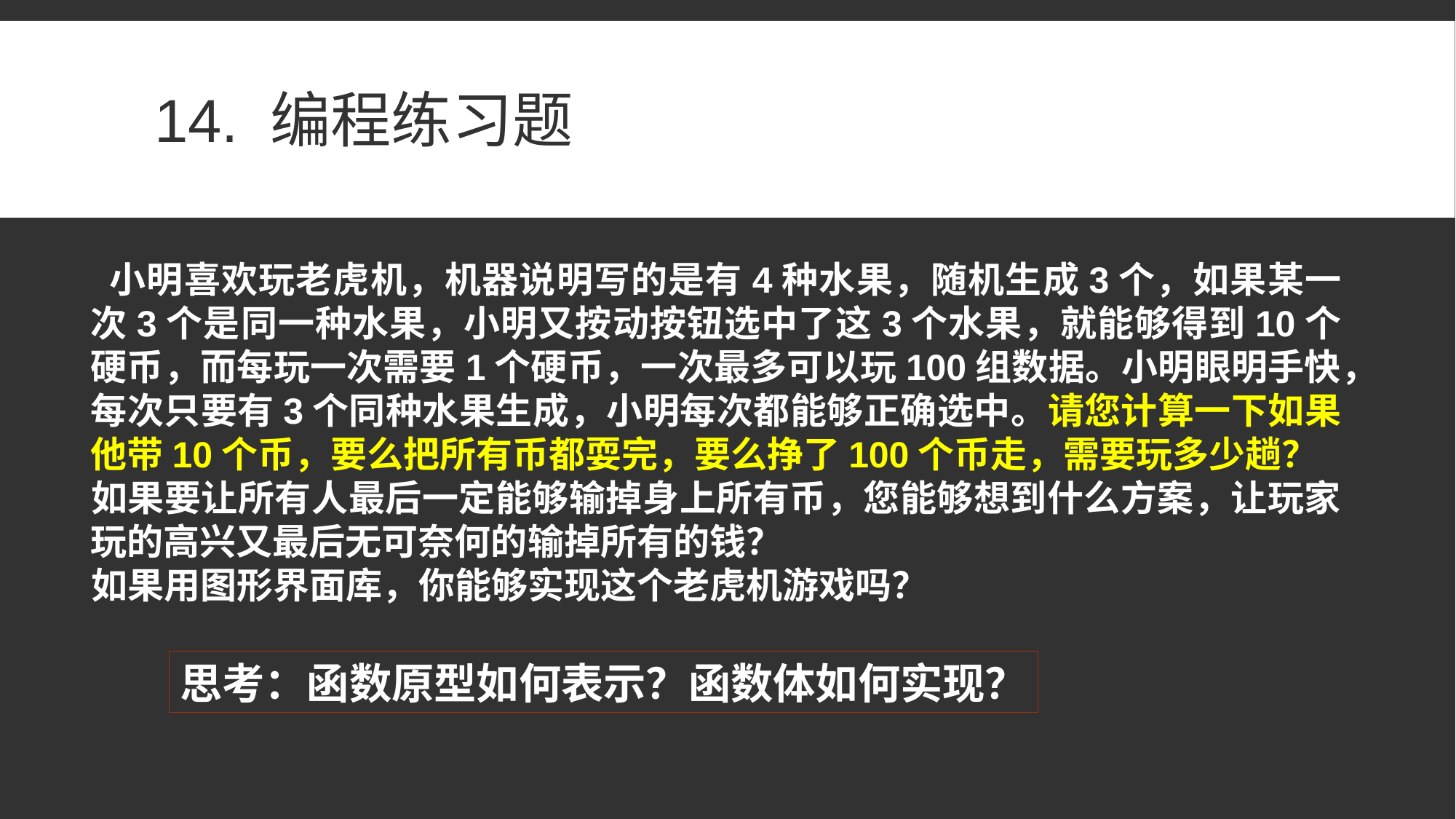

# 14. 编程练习题
 小明喜欢玩老虎机，机器说明写的是有4种水果，随机生成3个，如果某一次3个是同一种水果，小明又按动按钮选中了这3个水果，就能够得到10个硬币，而每玩一次需要1个硬币，一次最多可以玩100组数据。小明眼明手快，每次只要有3个同种水果生成，小明每次都能够正确选中。请您计算一下如果他带10个币，要么把所有币都耍完，要么挣了100个币走，需要玩多少趟？
如果要让所有人最后一定能够输掉身上所有币，您能够想到什么方案，让玩家玩的高兴又最后无可奈何的输掉所有的钱？
如果用图形界面库，你能够实现这个老虎机游戏吗？
思考：函数原型如何表示？函数体如何实现？